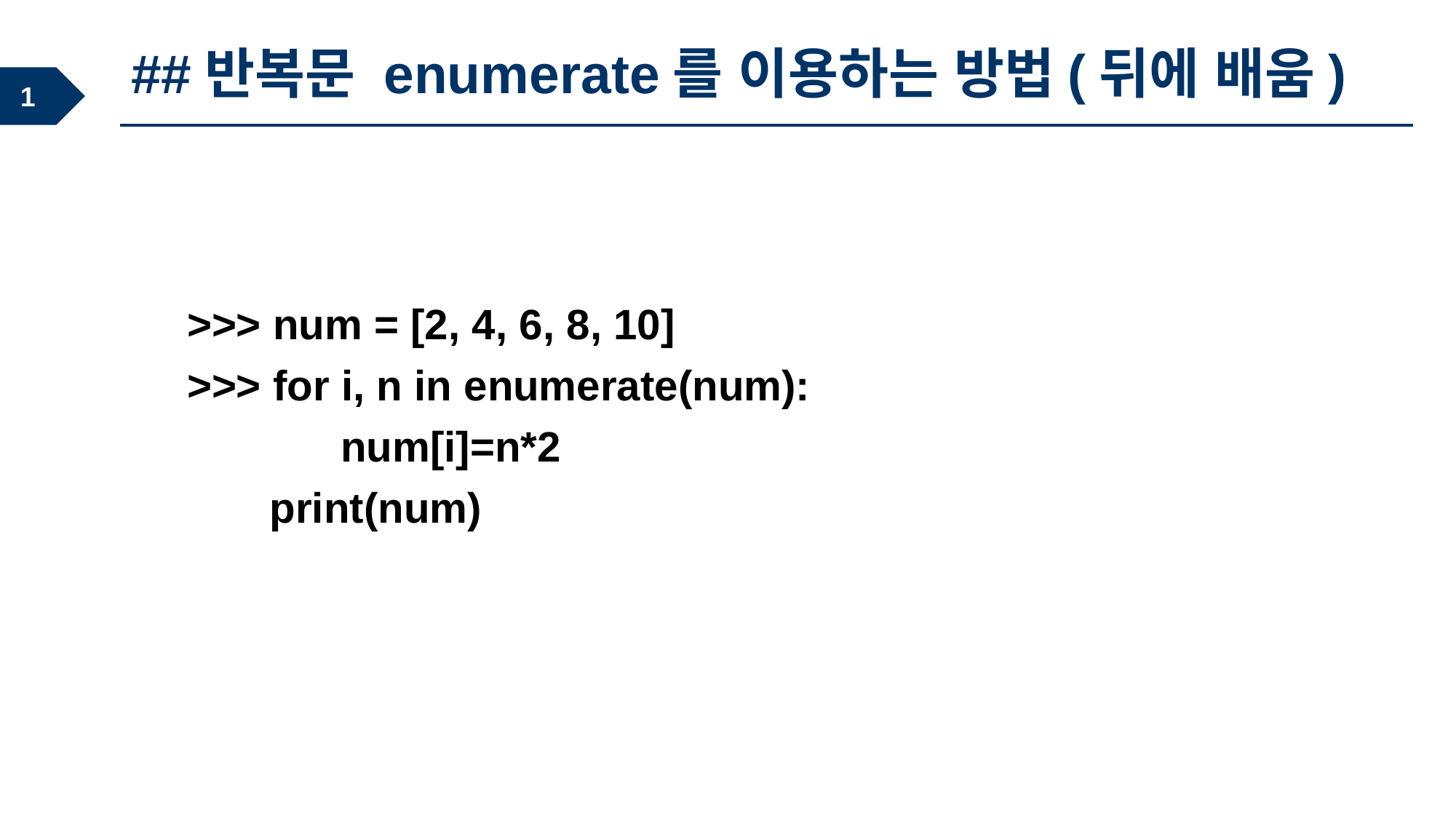

##반복문 enumerate를 이용하는 방법(뒤에 배움)
>>> num = [2, 4, 6, 8, 10]
>>> for i, n in enumerate(num):
             num[i]=n*2
       print(num)